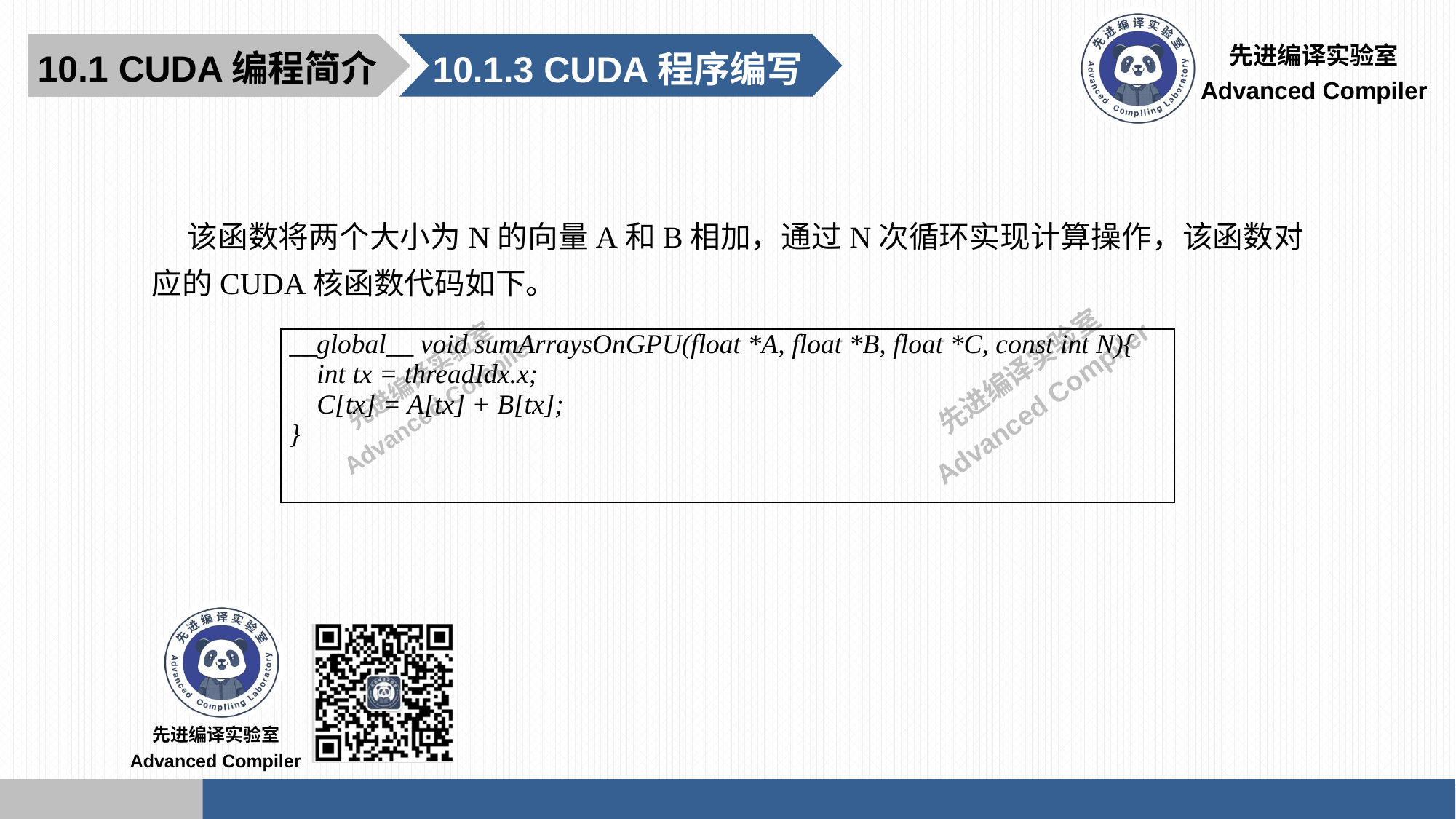

10.1 CUDA编程简介
10.1.3 CUDA程序编写

    该函数将两个大小为N的向量A和B相加，通过N次循环实现计算操作，该函数对应的CUDA核函数代码如下。
| \_\_global\_\_ void sumArraysOnGPU(float \*A, float \*B, float \*C, const int N){ int tx = threadIdx.x; C[tx] = A[tx] + B[tx]; } |
| --- |